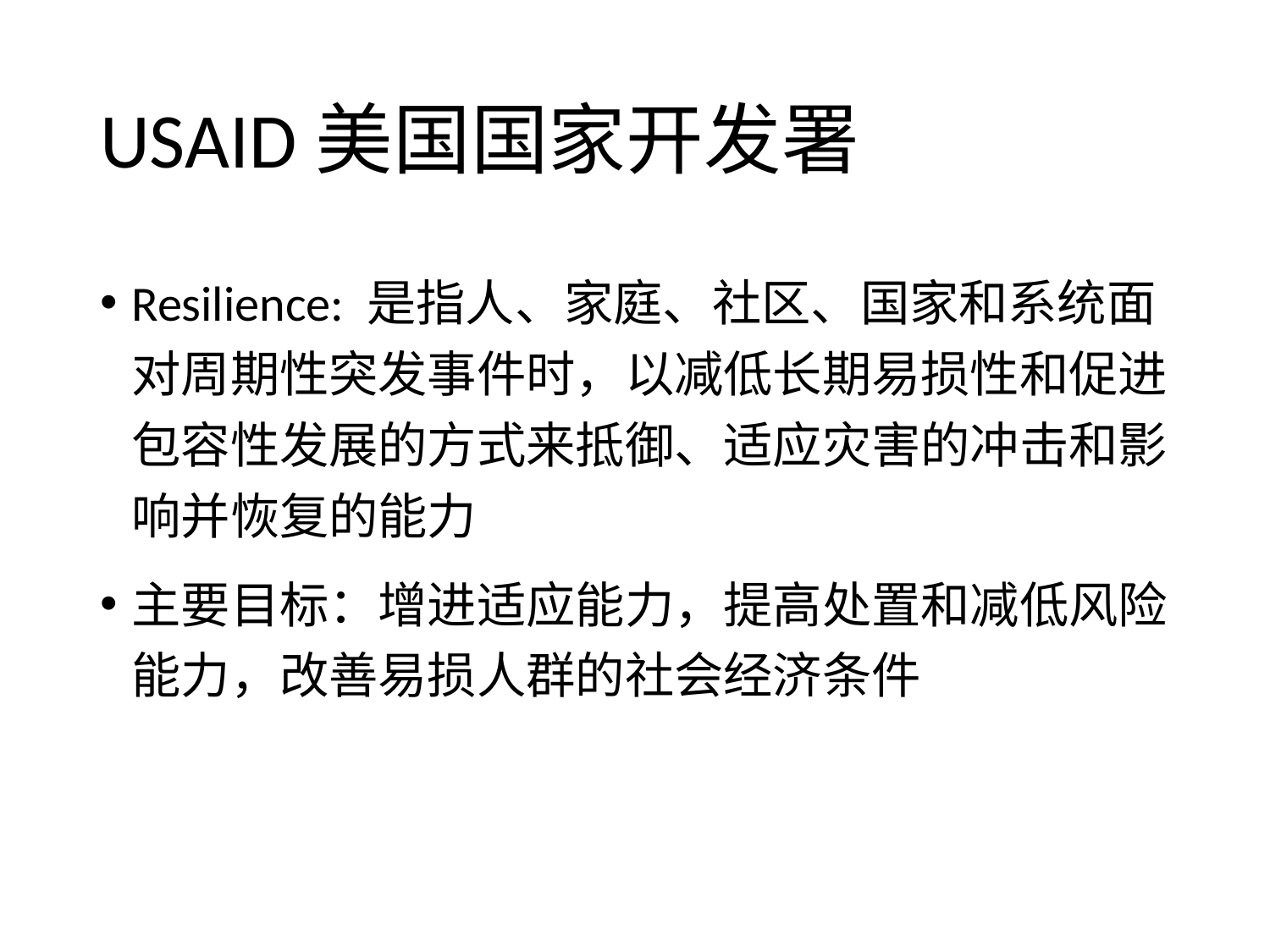

# USAID美国国家开发署
Resilience: 是指人、家庭、社区、国家和系统面对周期性突发事件时，以减低长期易损性和促进包容性发展的方式来抵御、适应灾害的冲击和影响并恢复的能力
主要目标：增进适应能力，提高处置和减低风险能力，改善易损人群的社会经济条件